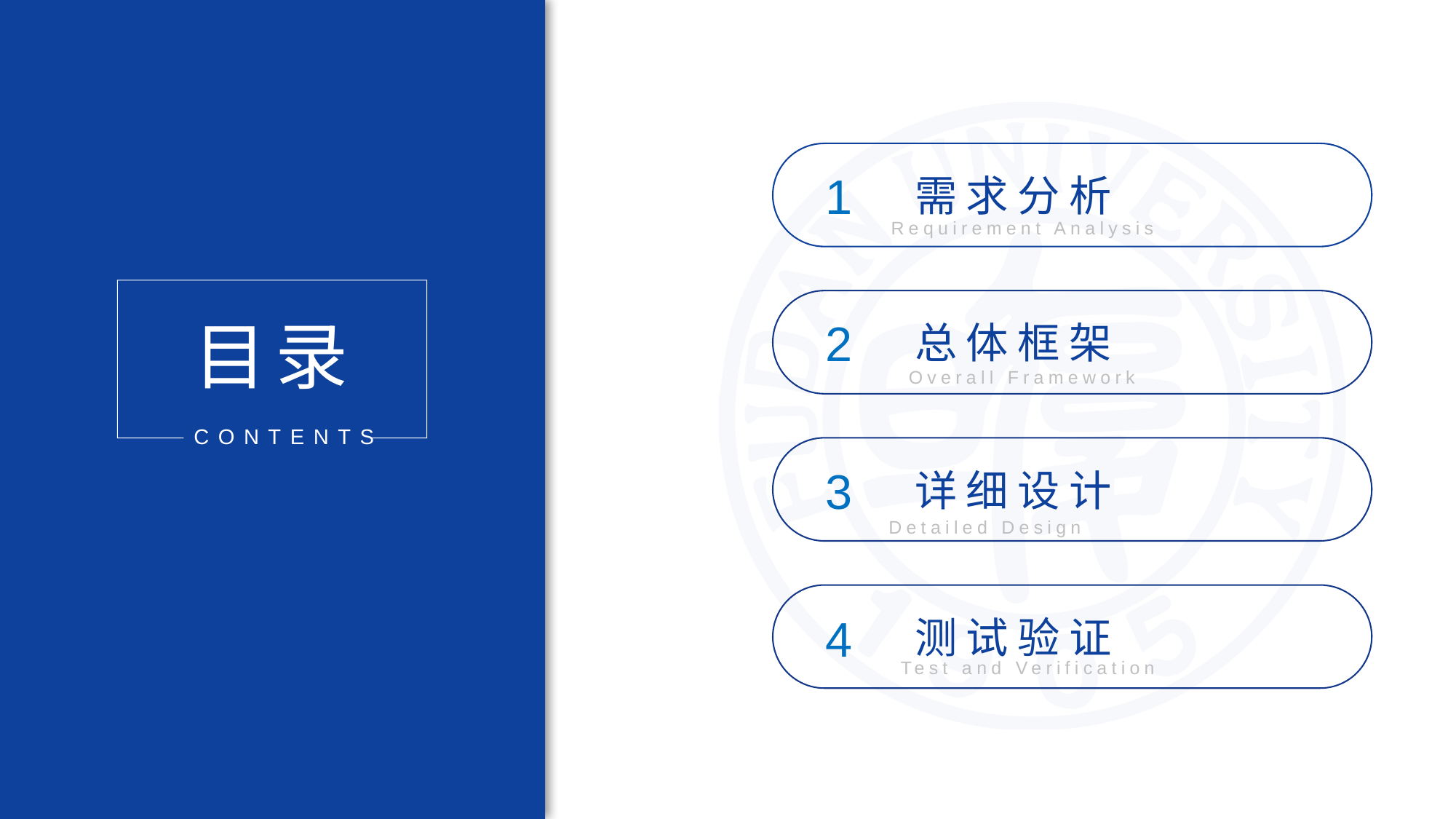

1

2

3

4
需求分析
总体框架
详细设计
测试验证
Requirement Analysis

目录
Overall Framework
CONTENTS
Detailed Design
Test and Verification